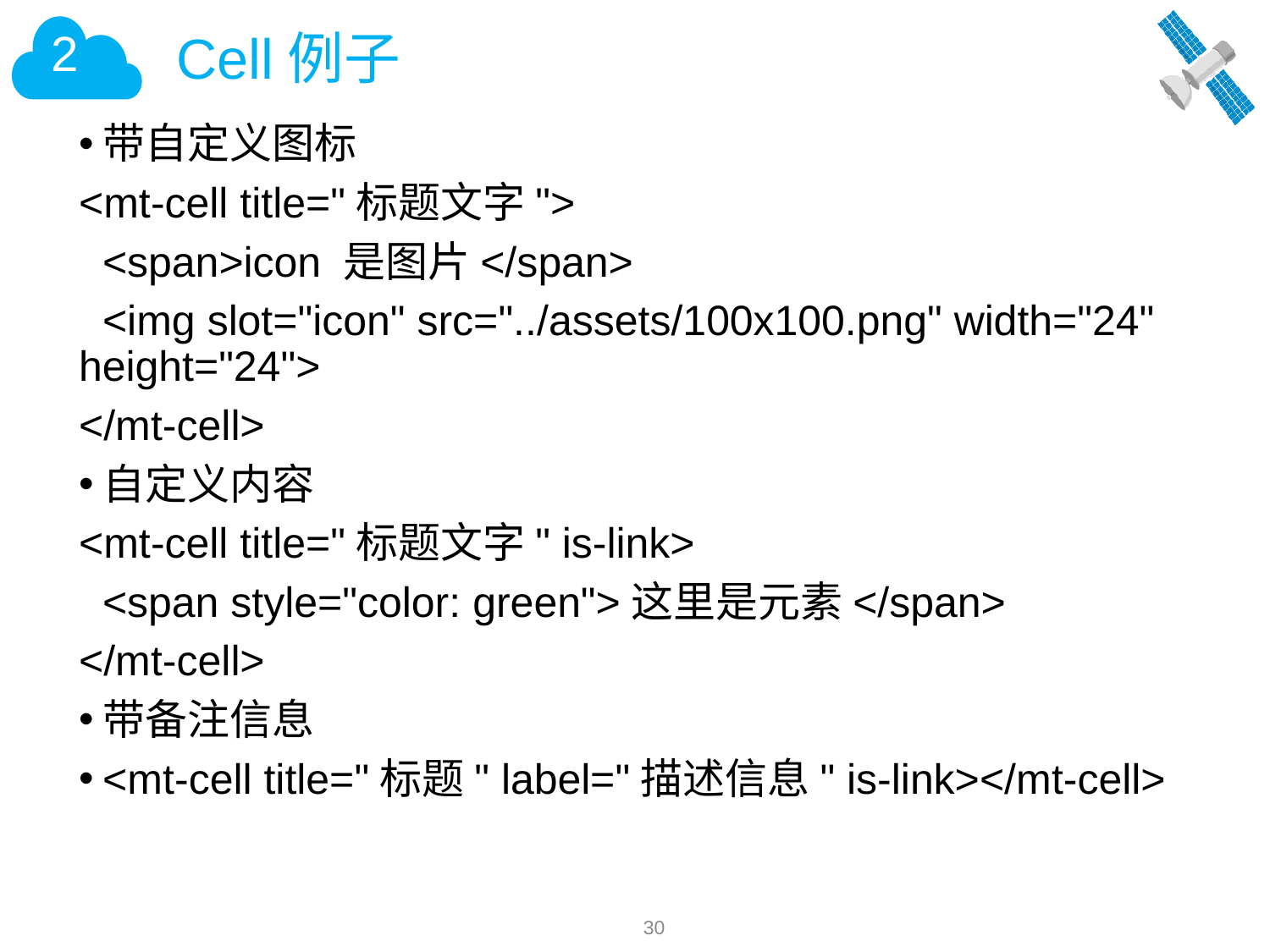

# Cell例子
带自定义图标
<mt-cell title="标题文字">
  <span>icon 是图片</span>
  <img slot="icon" src="../assets/100x100.png" width="24" height="24">
</mt-cell>
自定义内容
<mt-cell title="标题文字" is-link>
  <span style="color: green">这里是元素</span>
</mt-cell>
带备注信息
<mt-cell title="标题" label="描述信息" is-link></mt-cell>
30